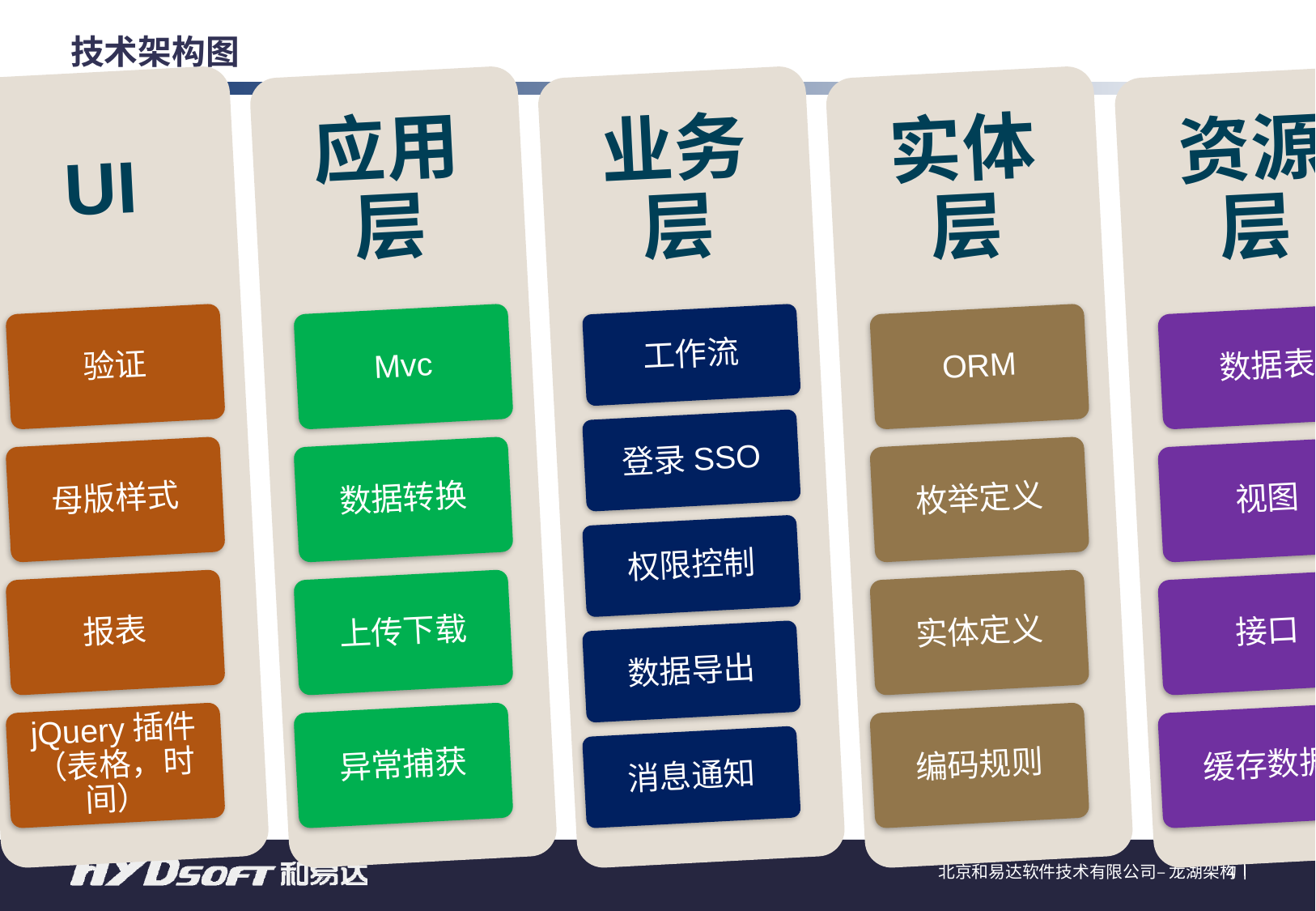

技术架构图
UI
验证
母版样式
报表
jQuery插件（表格，时间）
应用层
Mvc
数据转换
上传下载
异常捕获
业务层
工作流
登录SSO
权限控制
数据导出
消息通知
实体层
ORM
枚举定义
实体定义
编码规则
资源层
数据表
视图
接口
缓存数据